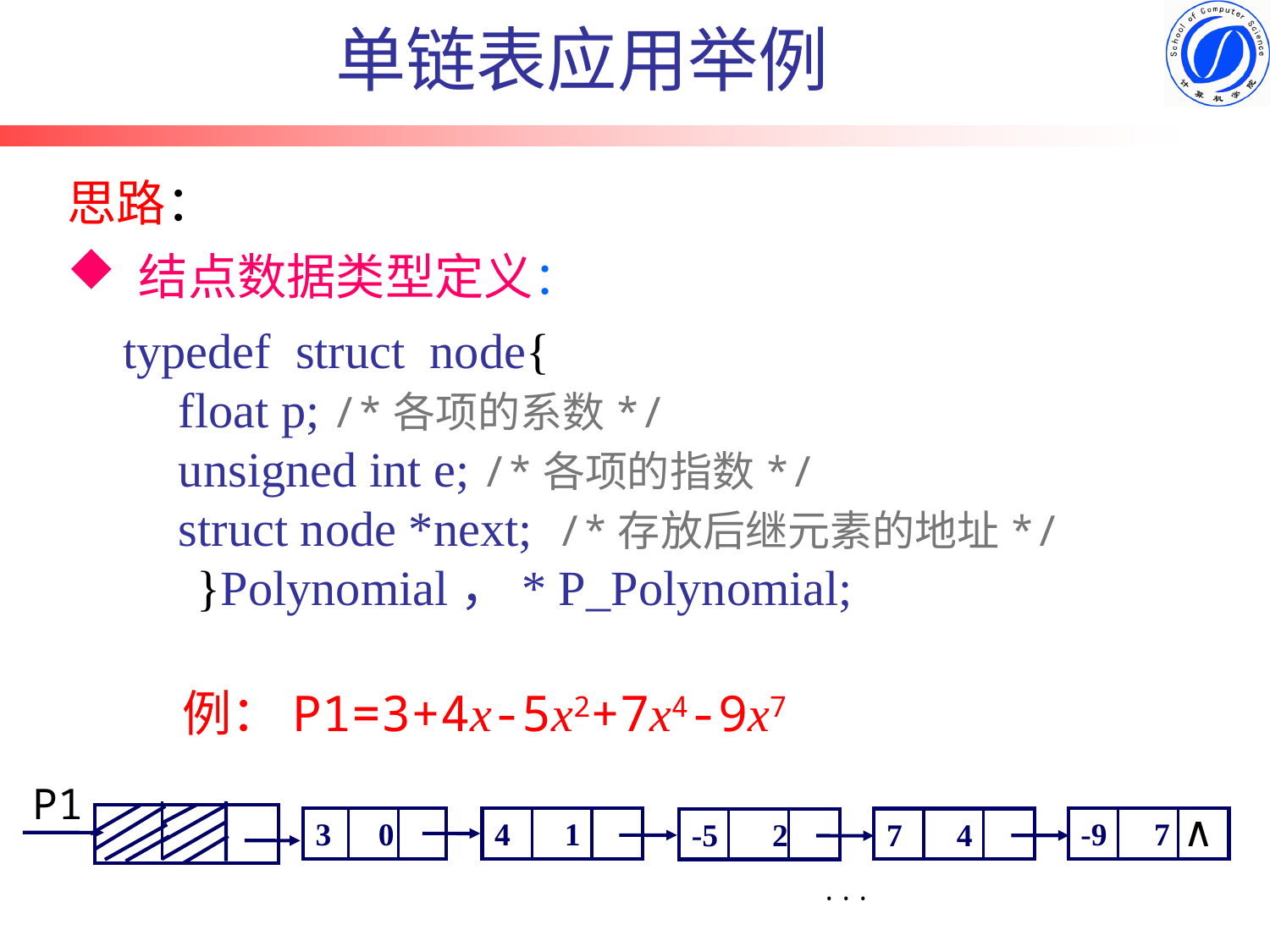

单链表应用举例
思路：
结点数据类型定义：
typedef  struct  node{
float p; /*各项的系数*/
unsigned int e; /*各项的指数*/
struct node *next;  /*存放后继元素的地址*/
}Polynomial，* P_Polynomial;
例：P1=3+4x-5x2+7x4-9x7
P1
∧

4　 1

-9　7
7　 4

-5　 2

3　0

···